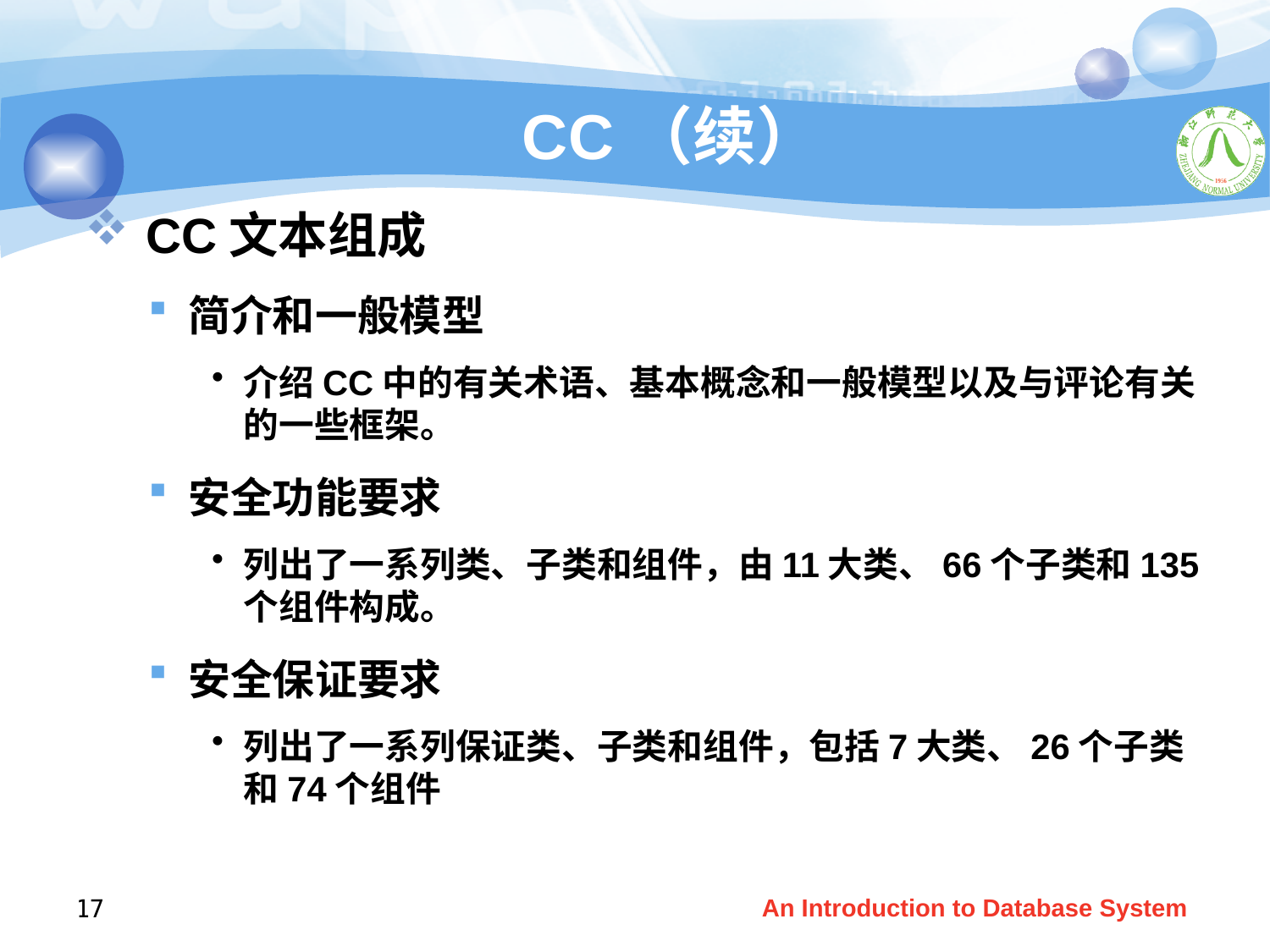

# CC（续）
 CC文本组成
简介和一般模型
介绍CC中的有关术语、基本概念和一般模型以及与评论有关的一些框架。
安全功能要求
列出了一系列类、子类和组件，由11大类、66个子类和135个组件构成。
安全保证要求
列出了一系列保证类、子类和组件，包括7大类、26个子类和74个组件
17
An Introduction to Database System